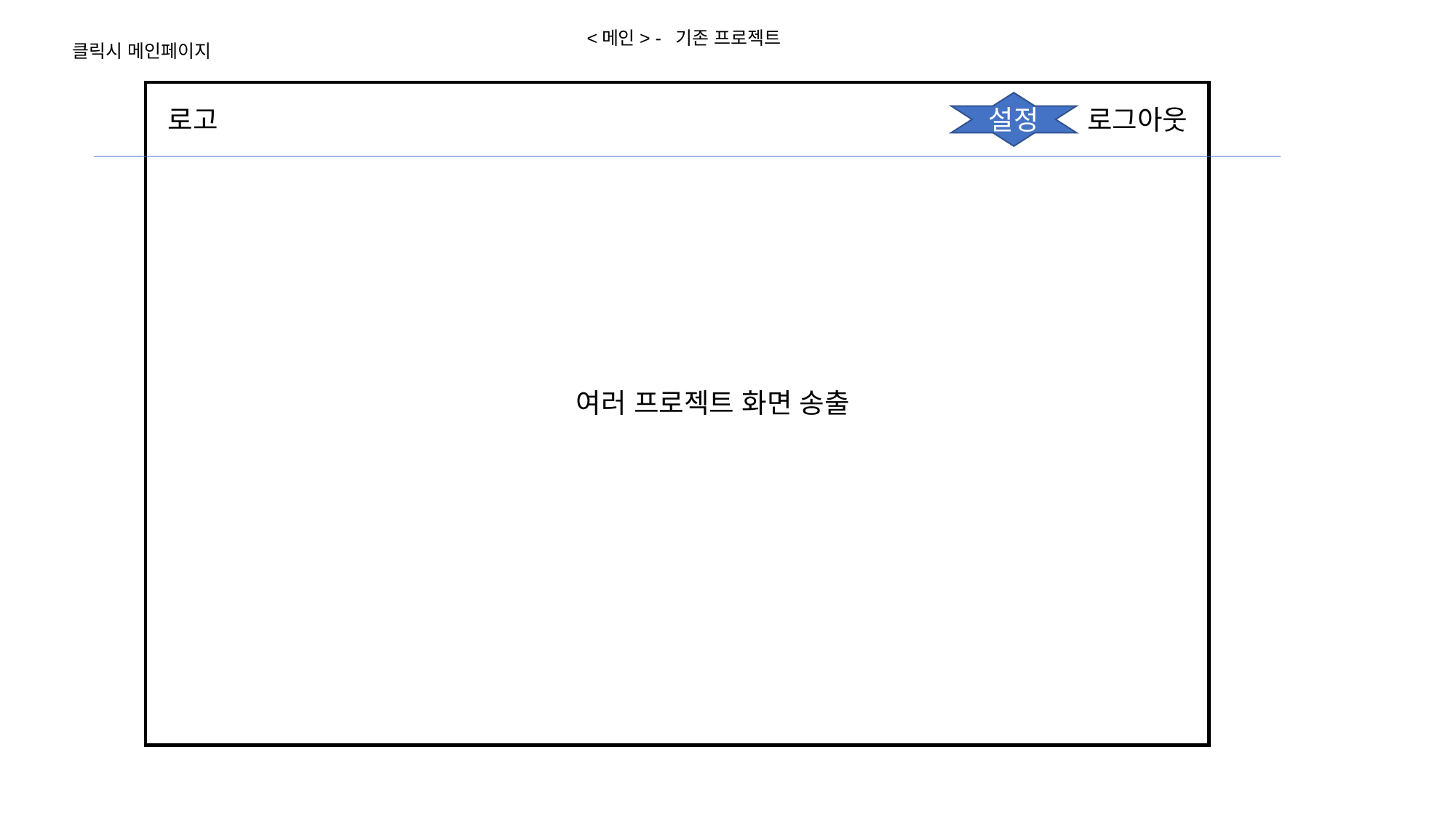

<메인> -  기존 프로젝트
클릭시 메인페이지

설정
로고
로그아웃
여러 프로젝트 화면 송출